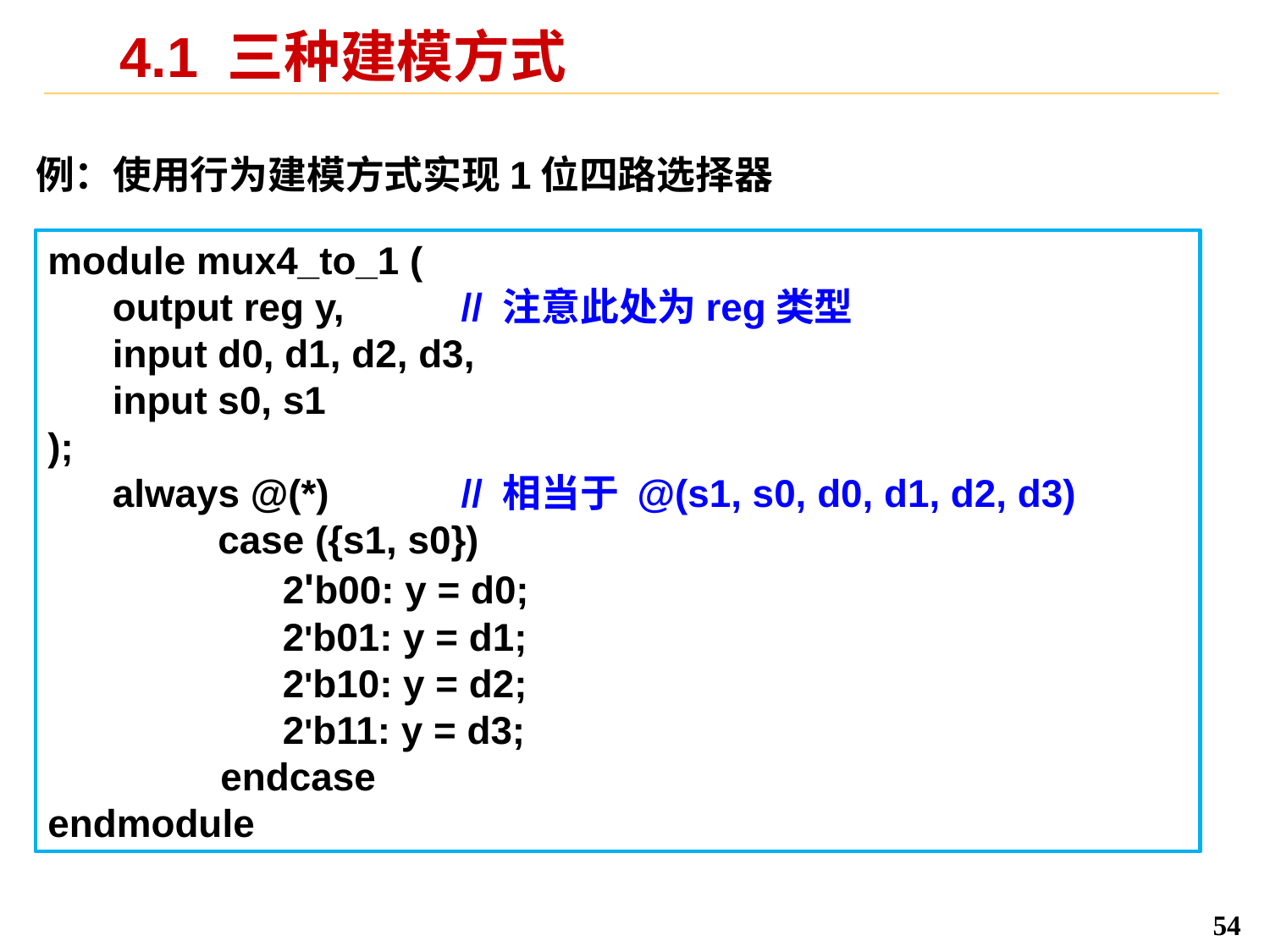

# 4.1 三种建模方式
例：使用行为建模方式实现1位四路选择器

module mux4_to_1 (
      output reg y,	   // 注意此处为reg类型
      input d0, d1, d2, d3,
      input s0, s1
);
      always @(*)	   // 相当于 @(s1, s0, d0, d1, d2, d3)
	    case ({s1, s0})
	          2'b00: y = d0;
	          2'b01: y = d1;
	          2'b10: y = d2;
	          2'b11: y = d3;
                endcase
endmodule
54